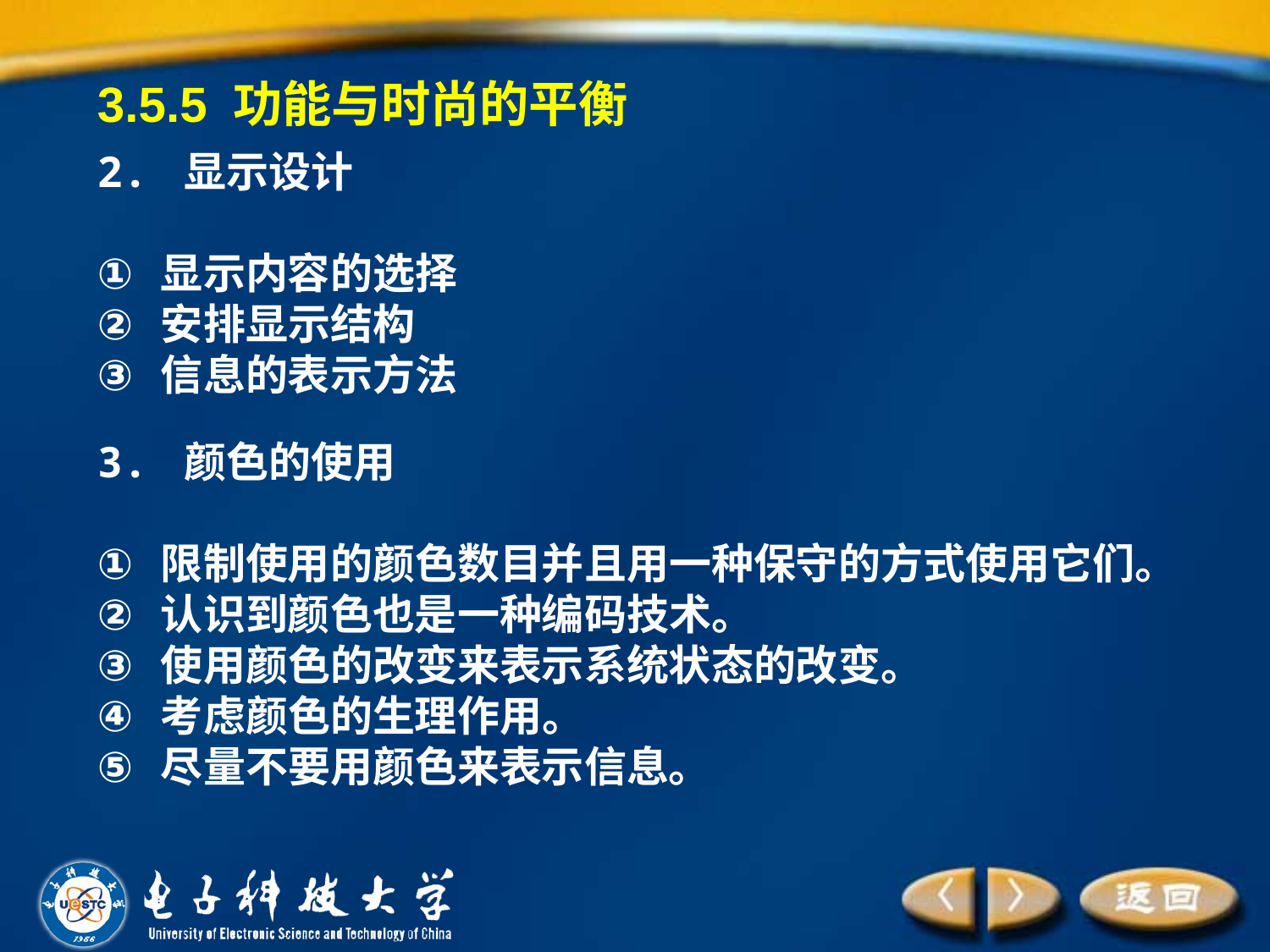

3.5.5 功能与时尚的平衡
2. 显示设计

显示内容的选择
安排显示结构
信息的表示方法
3. 颜色的使用

限制使用的颜色数目并且用一种保守的方式使用它们。
认识到颜色也是一种编码技术。
使用颜色的改变来表示系统状态的改变。
考虑颜色的生理作用。
尽量不要用颜色来表示信息。